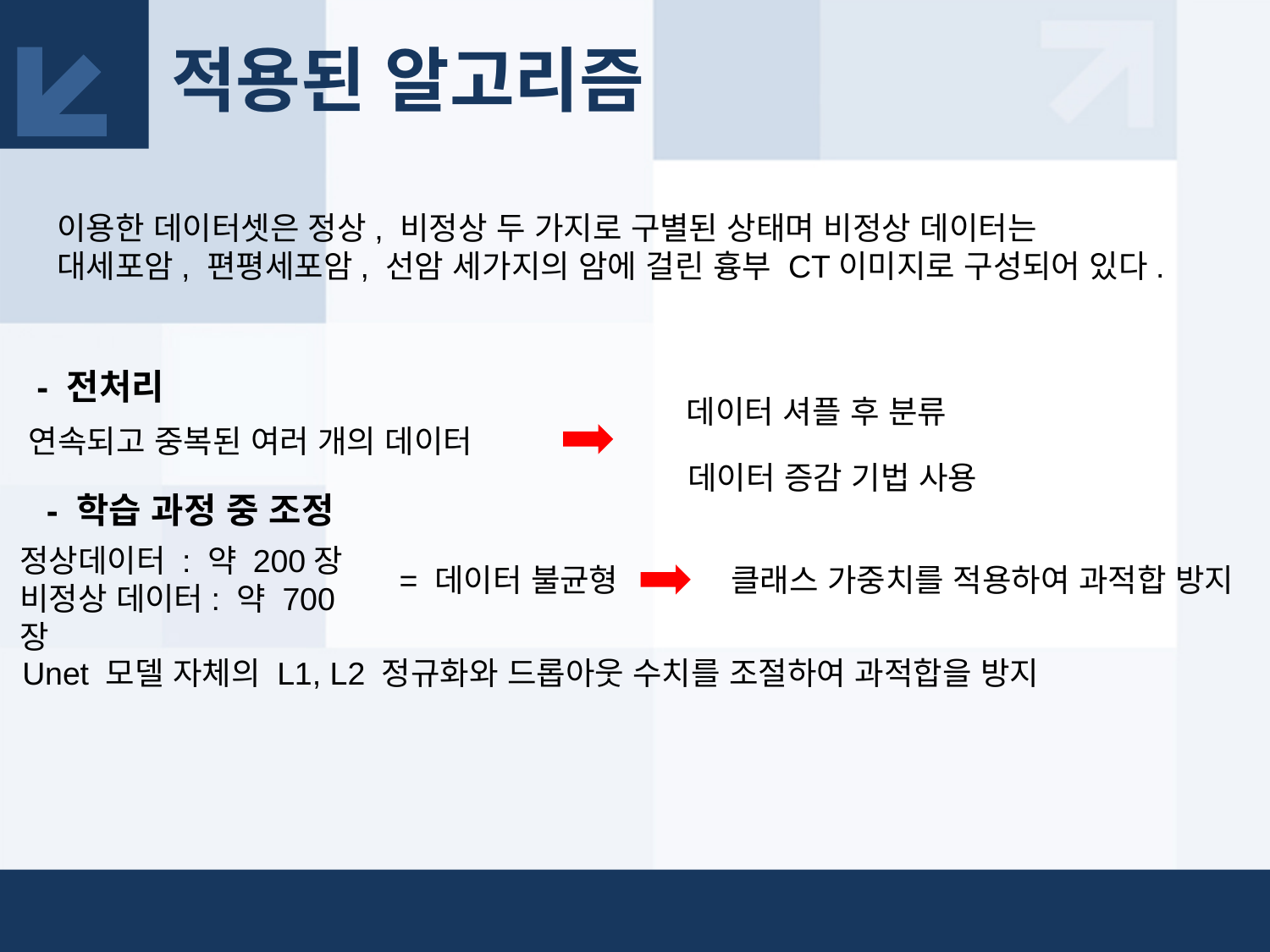

적용된 알고리즘

이용한 데이터셋은 정상, 비정상 두 가지로 구별된 상태며 비정상 데이터는
대세포암, 편평세포암, 선암 세가지의 암에 걸린 흉부 CT이미지로 구성되어 있다.
- 전처리
데이터 셔플 후 분류
연속되고 중복된 여러 개의 데이터

데이터 증감 기법 사용
- 학습 과정 중 조정
정상데이터 : 약 200장
비정상 데이터: 약 700장
= 데이터 불균형
클래스 가중치를 적용하여 과적합 방지

Unet 모델 자체의 L1, L2 정규화와 드롭아웃 수치를 조절하여 과적합을 방지